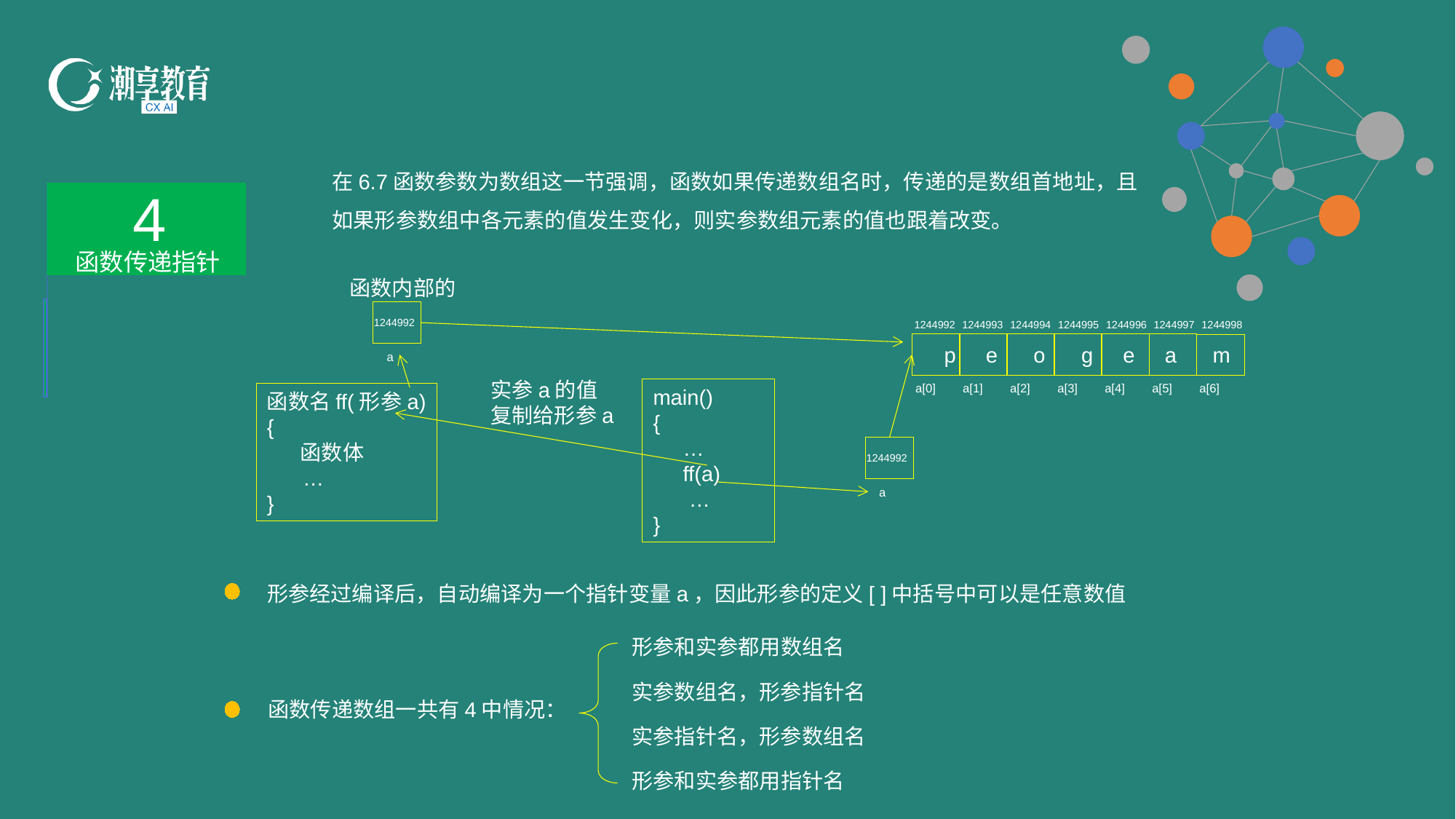

在6.7函数参数为数组这一节强调，函数如果传递数组名时，传递的是数组首地址，且如果形参数组中各元素的值发生变化，则实参数组元素的值也跟着改变。
4

函数传递指针

函数内部的

1244992
a
1244992
1244993
1244994
1244995
1244996
1244997
1244998

 p     e      o      g     e     a      m
实参a的值复制给形参a
a[0]
a[1]
a[2]
a[3]
a[4]
a[5]
a[6]
main()
{
     …
     ff(a)
      …
}
函数名ff(形参a)
{
      函数体
      …
}

1244992
a
形参经过编译后，自动编译为一个指针变量a，因此形参的定义[ ]中括号中可以是任意数值

形参和实参都用数组名

实参数组名，形参指针名
函数传递数组一共有4中情况：

实参指针名，形参数组名
形参和实参都用指针名